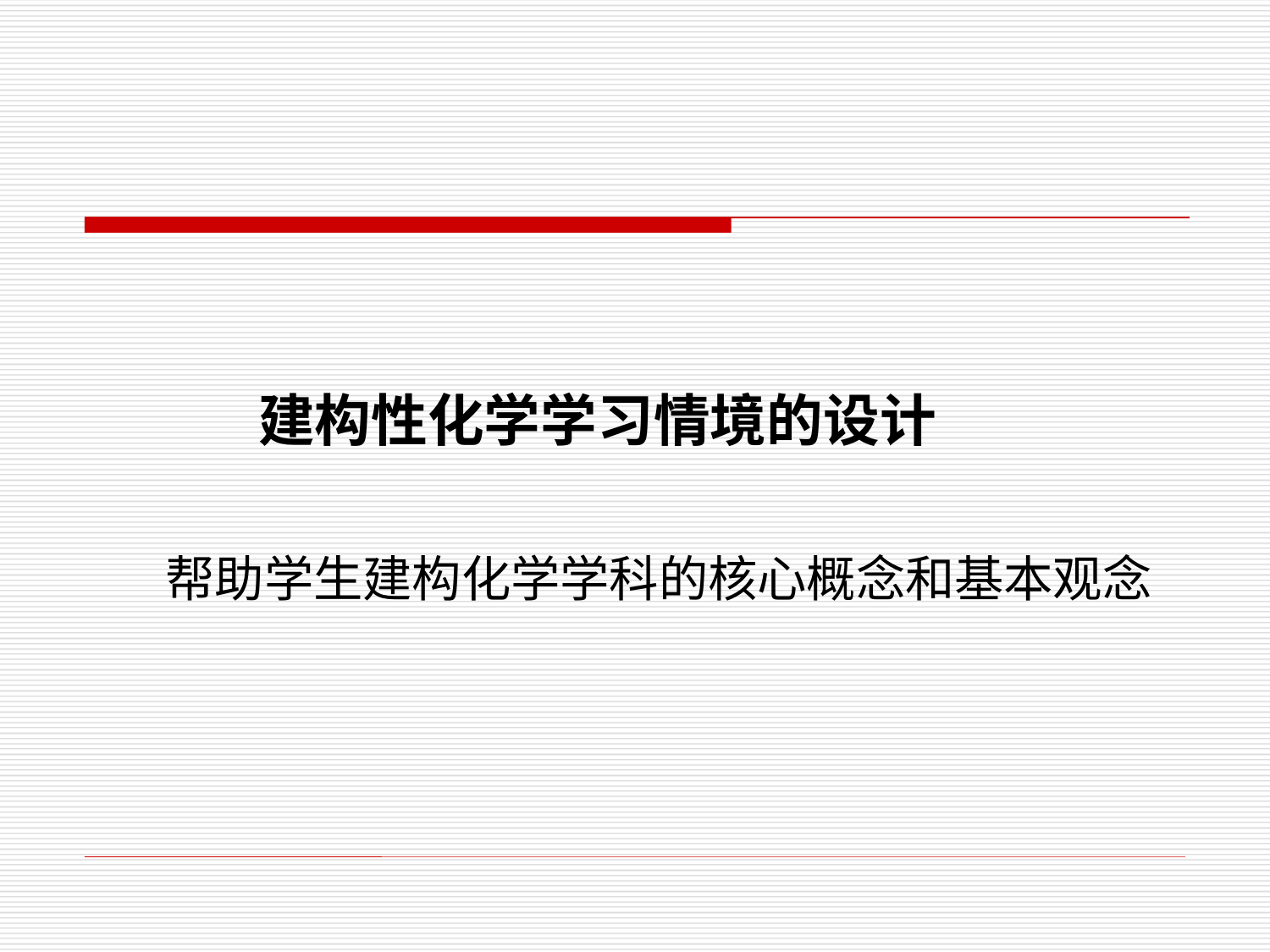

建构性化学学习情境的设计

帮助学生建构化学学科的核心概念和基本观念